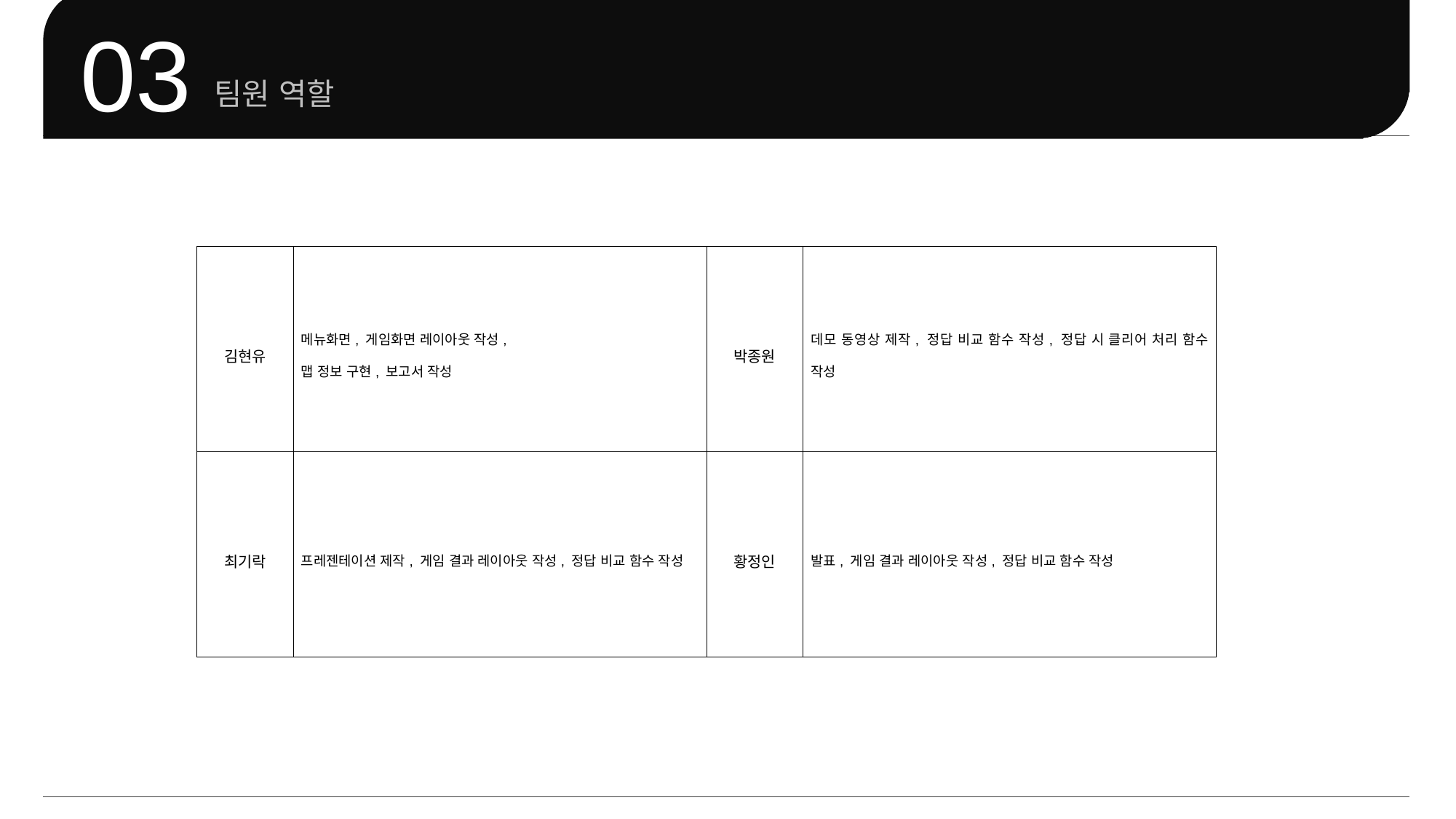

03
팀원 역할
| 김현유 | 메뉴화면, 게임화면 레이아웃 작성, 맵 정보 구현, 보고서 작성 | 박종원 | 데모 동영상 제작, 정답 비교 함수 작성, 정답 시 클리어 처리 함수 작성 |
| --- | --- | --- | --- |
| 최기락 | 프레젠테이션 제작, 게임 결과 레이아웃 작성, 정답 비교 함수 작성 | 황정인 | 발표, 게임 결과 레이아웃 작성, 정답 비교 함수 작성 |